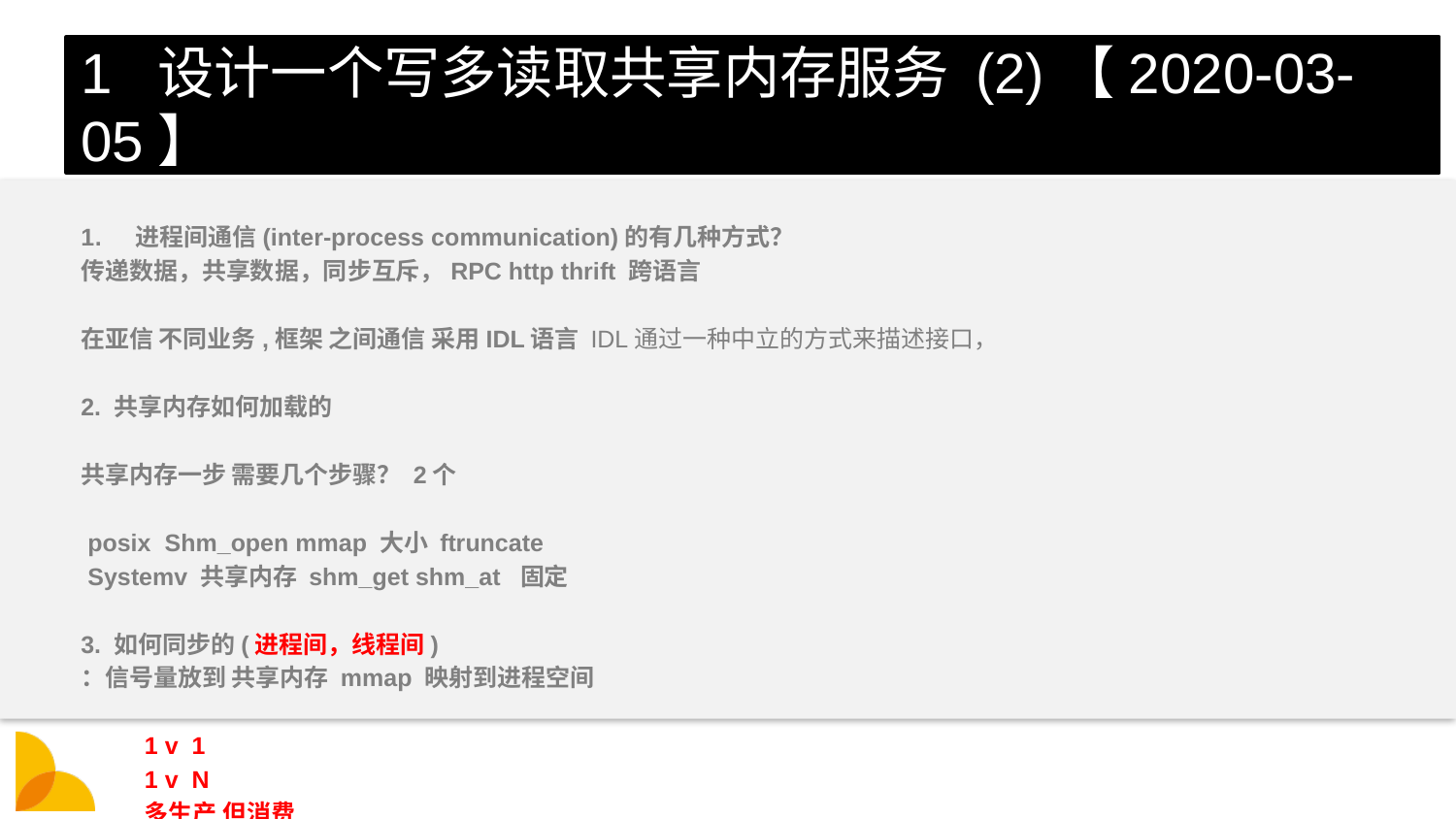

# 1  设计一个写多读取共享内存服务 (2)【2020-03-05】
进程间通信(inter-process communication)的有几种方式？
传递数据，共享数据，同步互斥，RPC http thrift 跨语言

在亚信 不同业务,框架 之间通信 采用IDL语言 IDL通过一种中立的方式来描述接口，

2. 共享内存如何加载的

共享内存一步 需要几个步骤？ 2个

 posix  Shm_open mmap 大小 ftruncate
 Systemv 共享内存 shm_get shm_at  固定

3. 如何同步的(进程间，线程间)
：信号量放到 共享内存 mmap 映射到进程空间

1 v  1
1 v  N
多生产 但消费
N V N

4 在写代码中能够 遇到过死锁吗，死锁产生条件是什么。